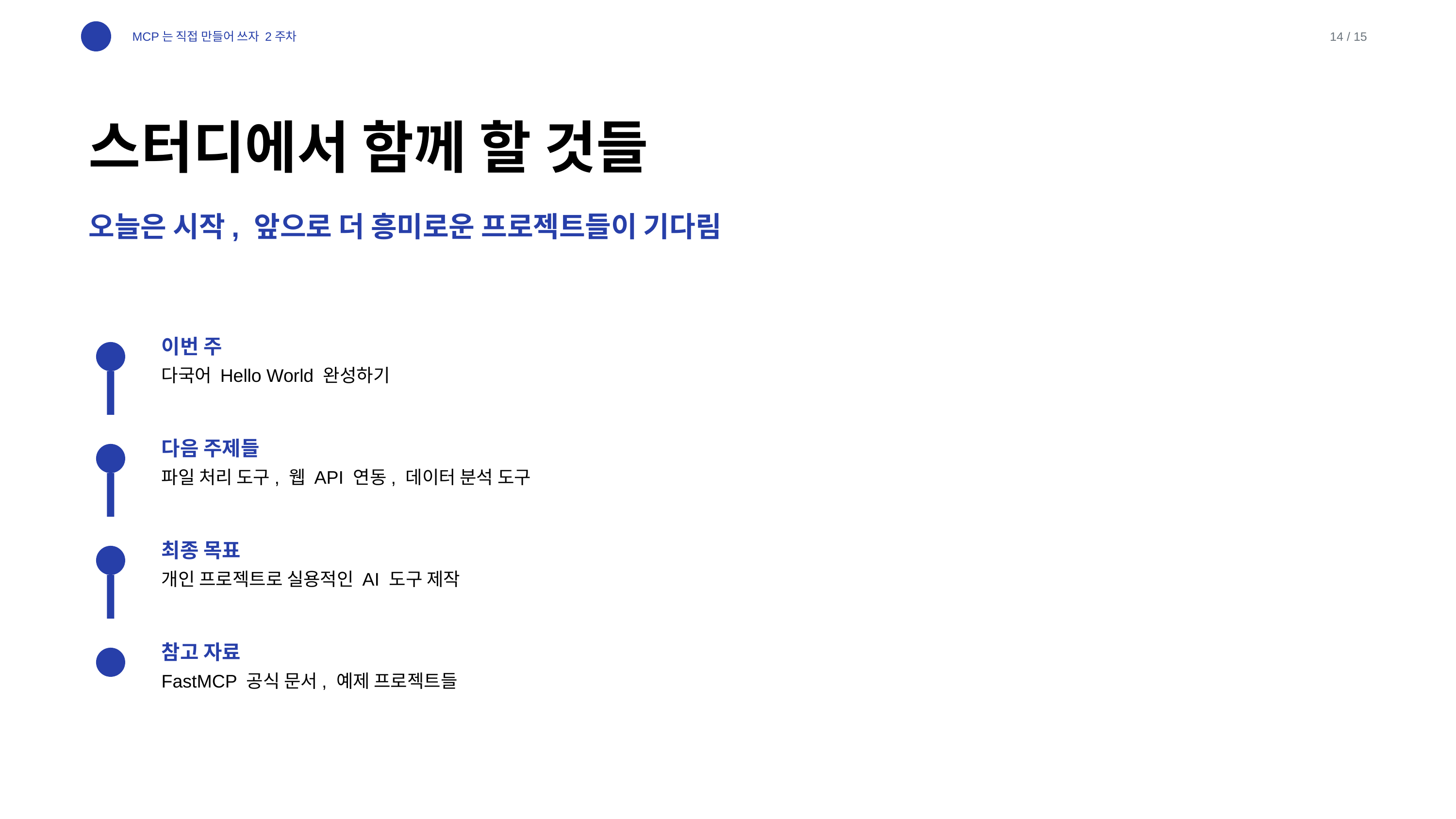

MCP는 직접 만들어 쓰자 2주차
14 / 15
스터디에서 함께 할 것들
오늘은 시작, 앞으로 더 흥미로운 프로젝트들이 기다림
이번 주

다국어 Hello World 완성하기

다음 주제들

파일 처리 도구, 웹 API 연동, 데이터 분석 도구

최종 목표

개인 프로젝트로 실용적인 AI 도구 제작

참고 자료

FastMCP 공식 문서, 예제 프로젝트들